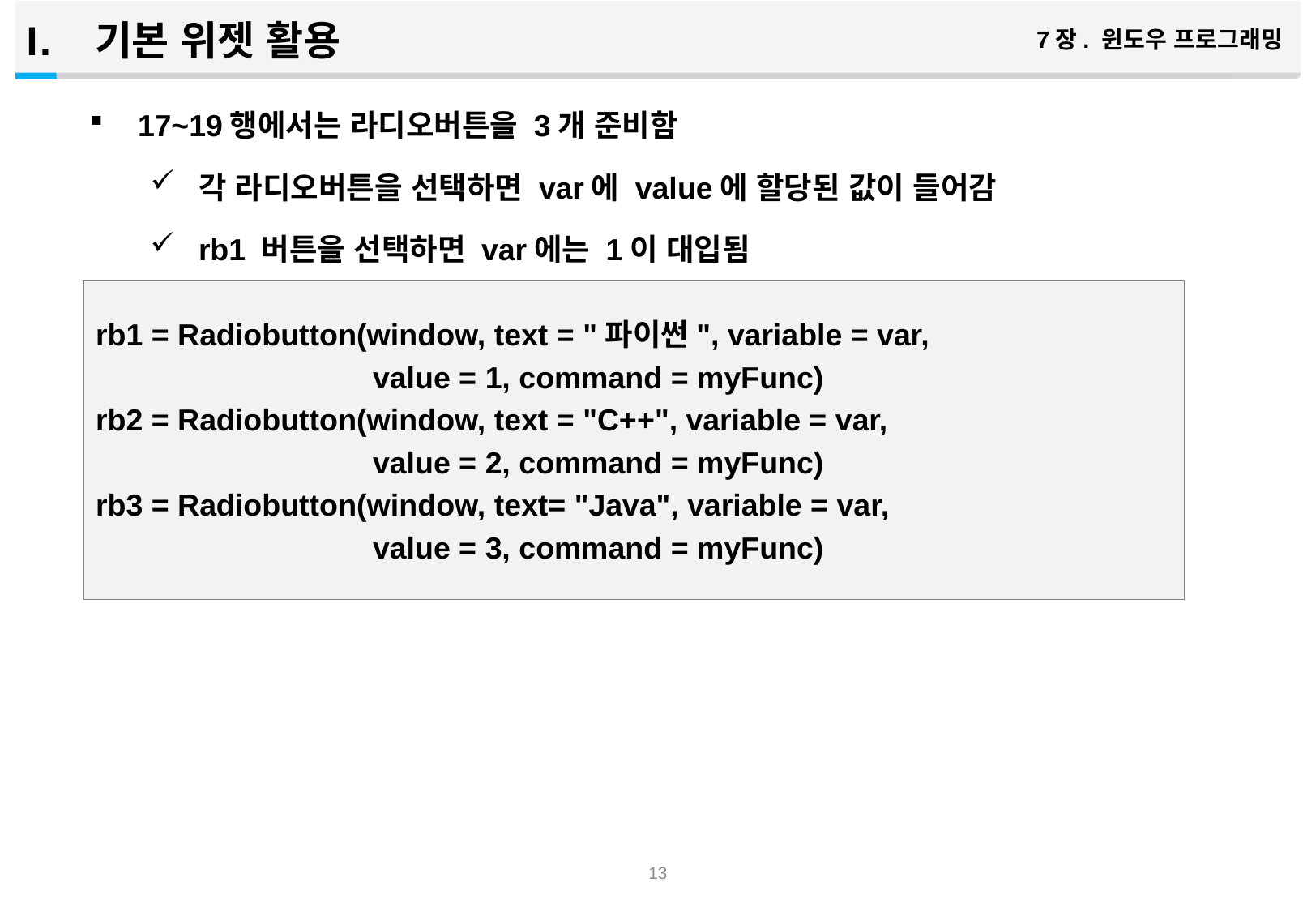

기본 위젯 활용
7장. 윈도우 프로그래밍
17~19행에서는 라디오버튼을 3개 준비함
각 라디오버튼을 선택하면 var에 value에 할당된 값이 들어감
rb1 버튼을 선택하면 var에는 1이 대입됨

rb1 = Radiobutton(window, text = "파이썬", variable = var,
		    value = 1, command = myFunc)
rb2 = Radiobutton(window, text = "C++", variable = var,
		    value = 2, command = myFunc)
rb3 = Radiobutton(window, text= "Java", variable = var,
		    value = 3, command = myFunc)
13